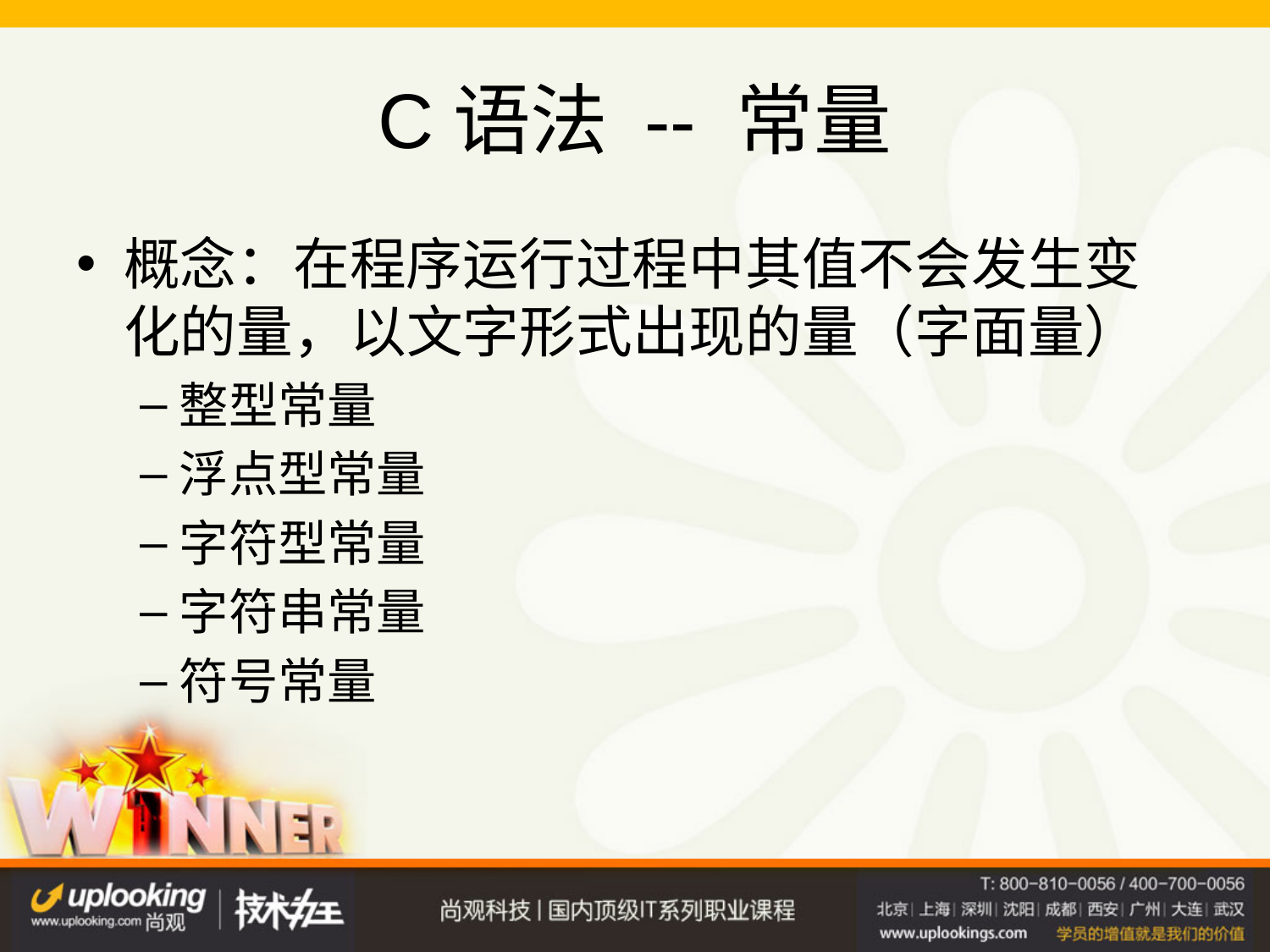

# C语法 -- 常量
概念：在程序运行过程中其值不会发生变化的量，以文字形式出现的量（字面量）
整型常量
浮点型常量
字符型常量
字符串常量
符号常量